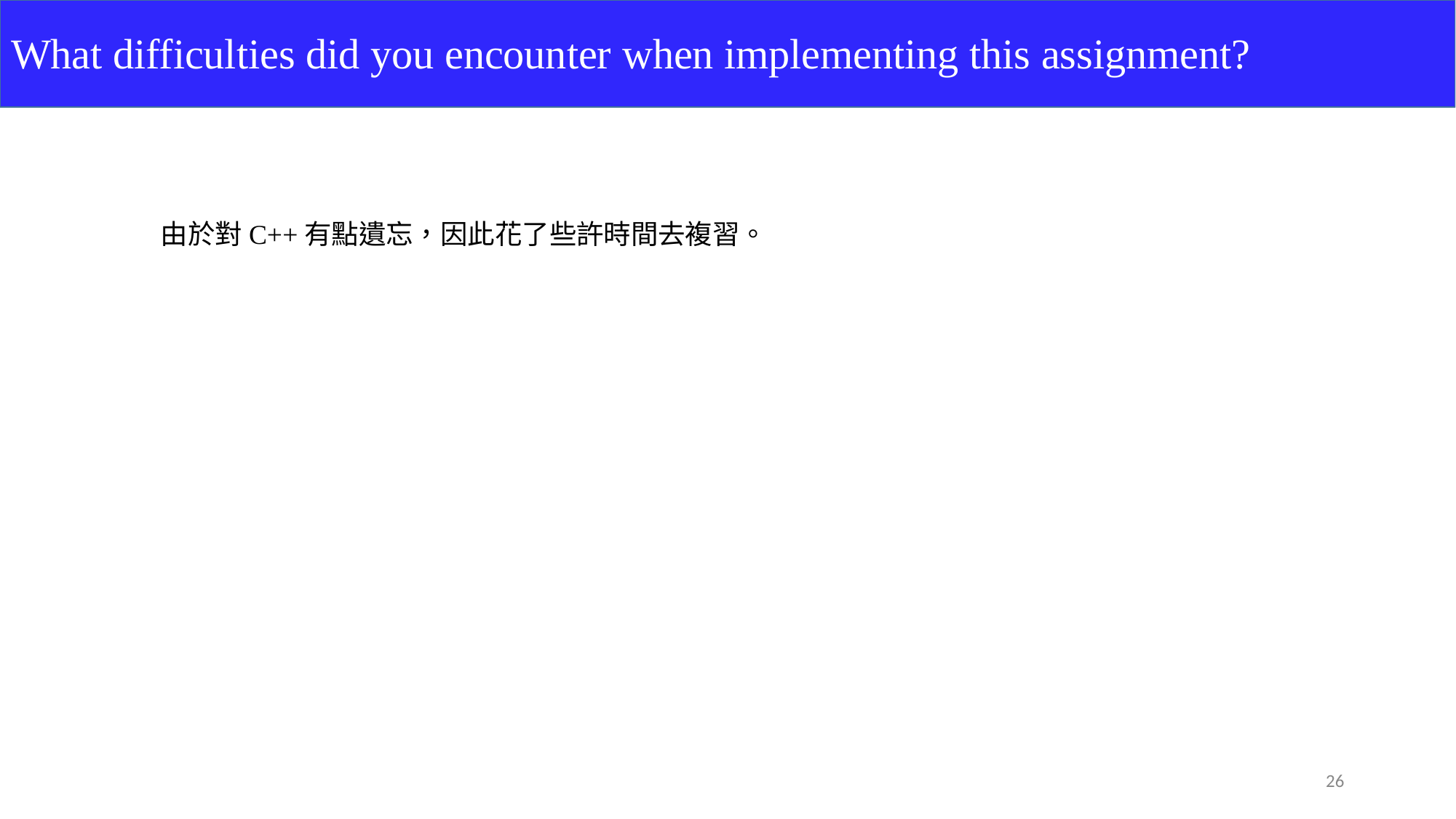

What difficulties did you encounter when implementing this assignment?
由於對C++有點遺忘，因此花了些許時間去複習。
26